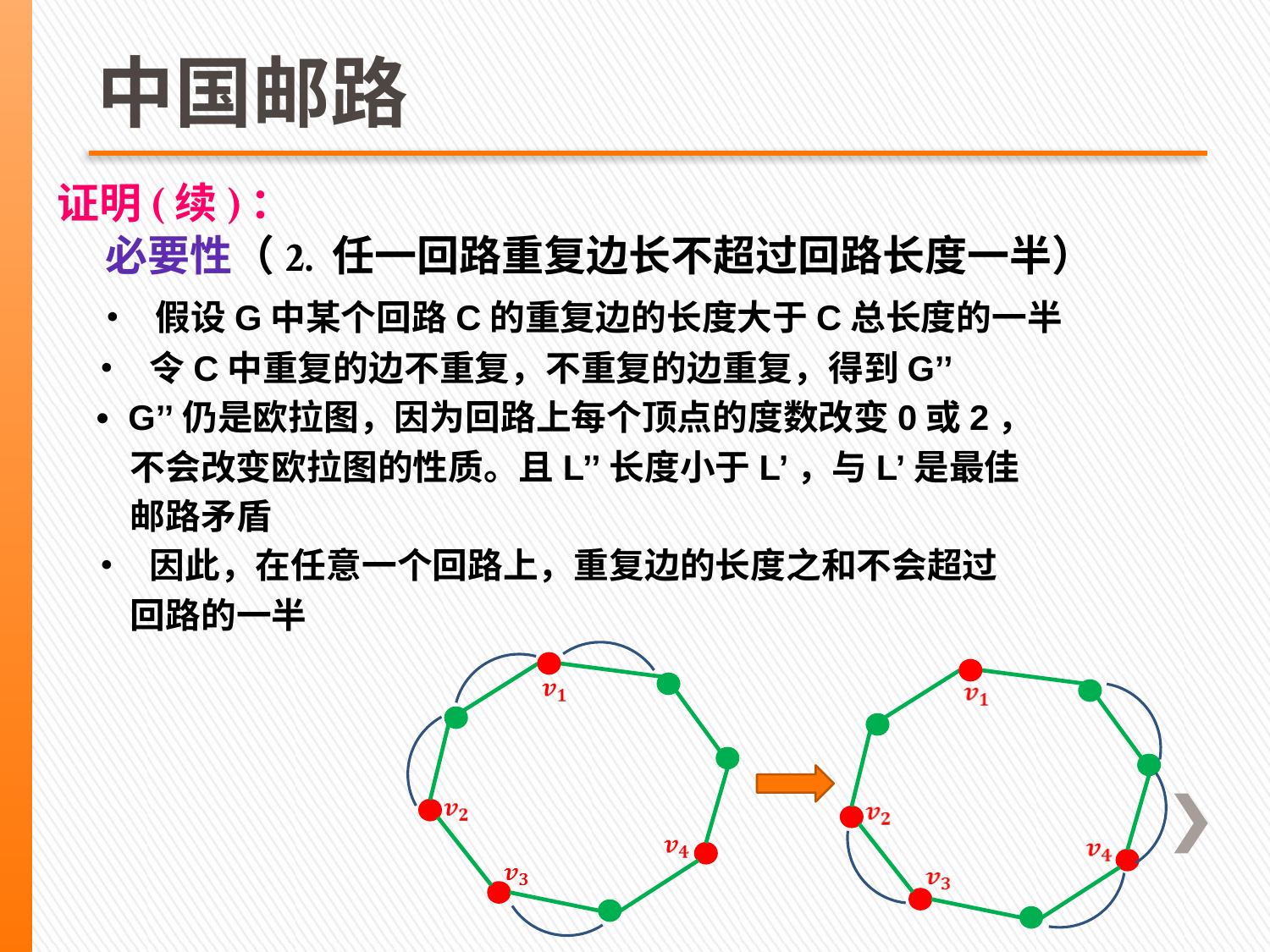

中国邮路
证明(续)：
    必要性（2. 任一回路重复边长不超过回路长度一半）
    •  假设G中某个回路C的重复边的长度大于C总长度的一半
    •  令C中重复的边不重复，不重复的边重复，得到G’’
    •  G’’仍是欧拉图，因为回路上每个顶点的度数改变0或2，
        不会改变欧拉图的性质。且L’’长度小于L’，与L’是最佳
        邮路矛盾
    •  因此，在任意一个回路上，重复边的长度之和不会超过
        回路的一半